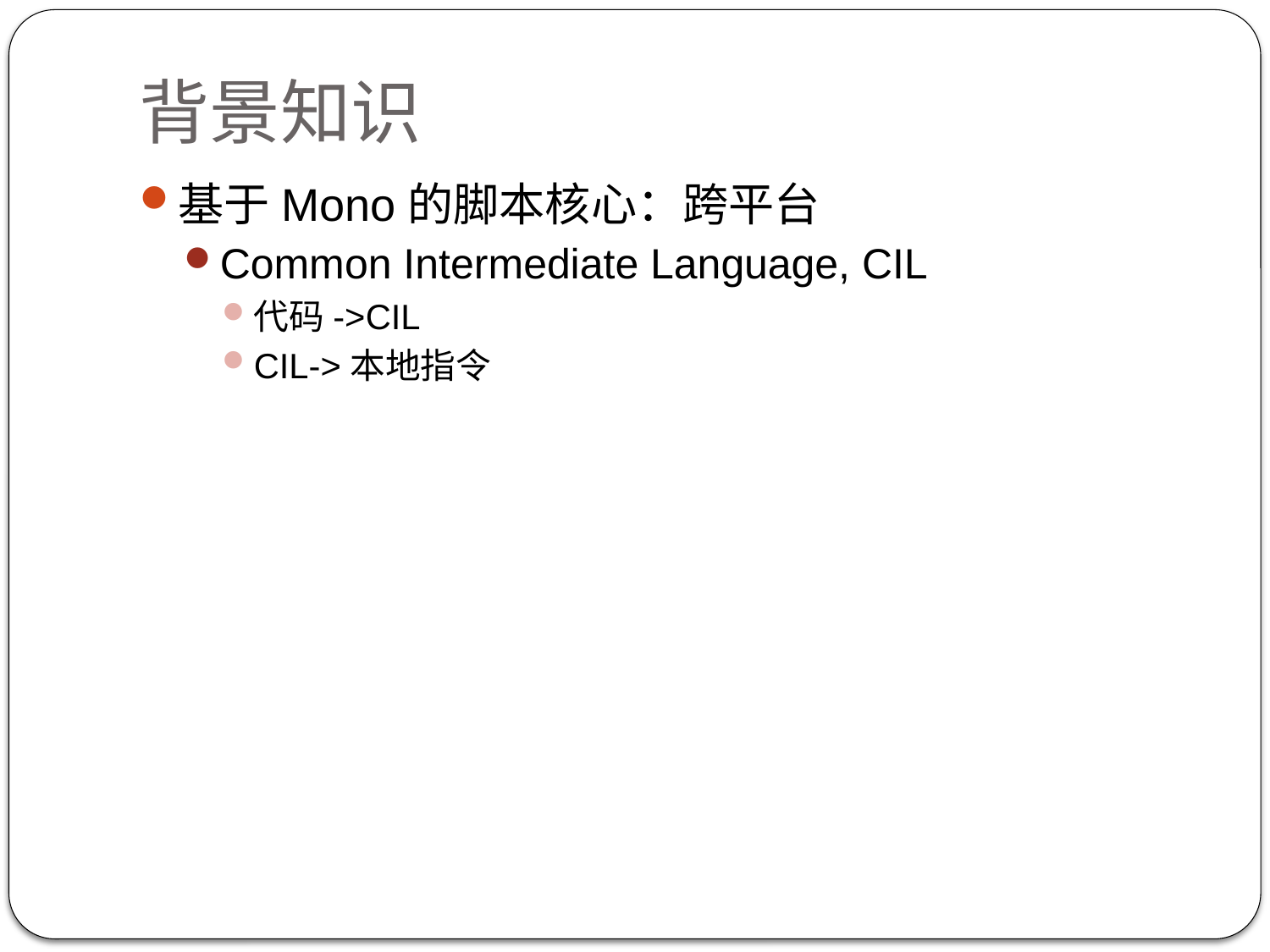

# 背景知识
基于Mono的脚本核心：跨平台
Common Intermediate Language, CIL
代码->CIL
CIL->本地指令